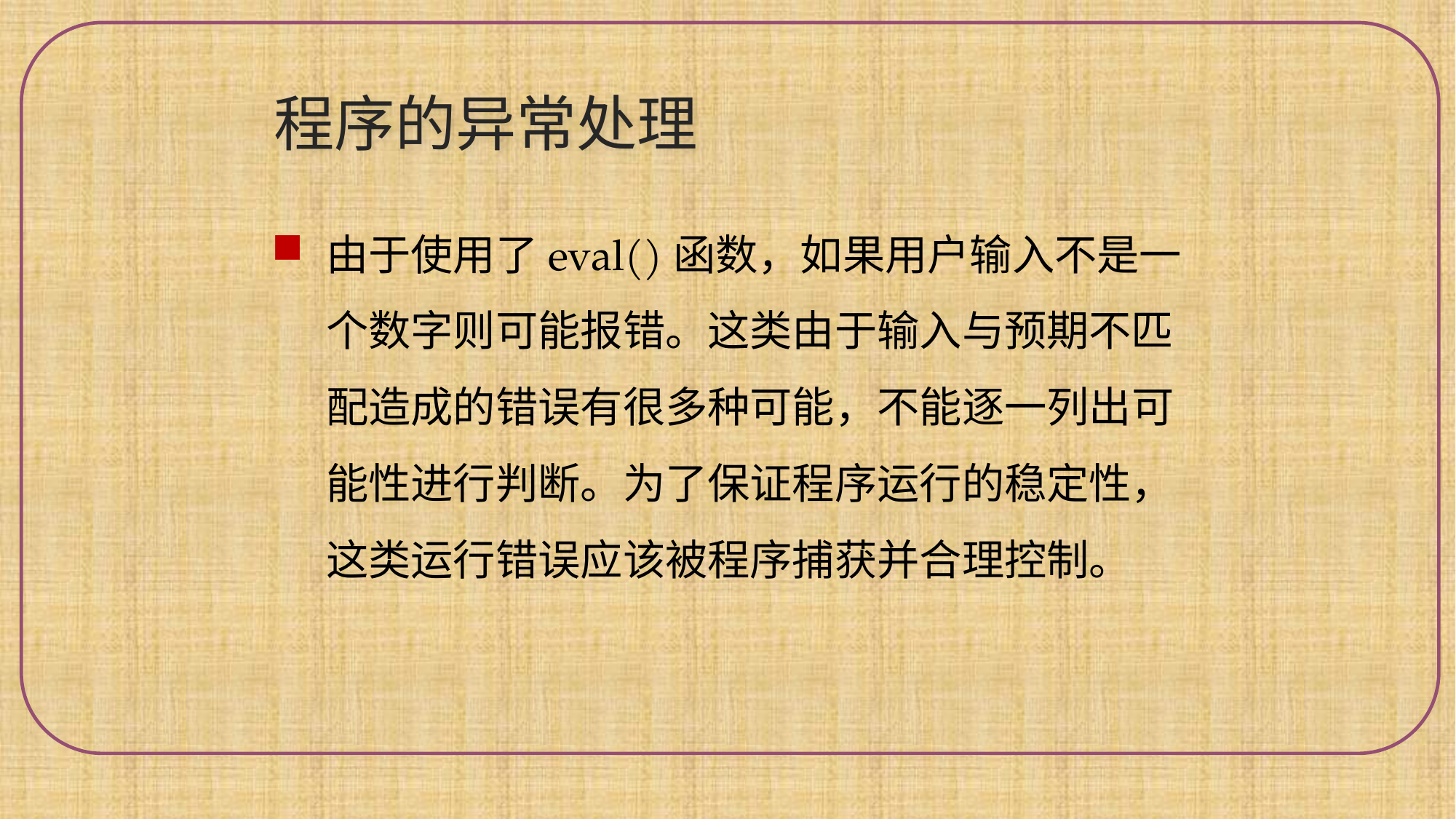

程序的异常处理
由于使用了eval()函数，如果用户输入不是一个数字则可能报错。这类由于输入与预期不匹配造成的错误有很多种可能，不能逐一列出可能性进行判断。为了保证程序运行的稳定性，这类运行错误应该被程序捕获并合理控制。